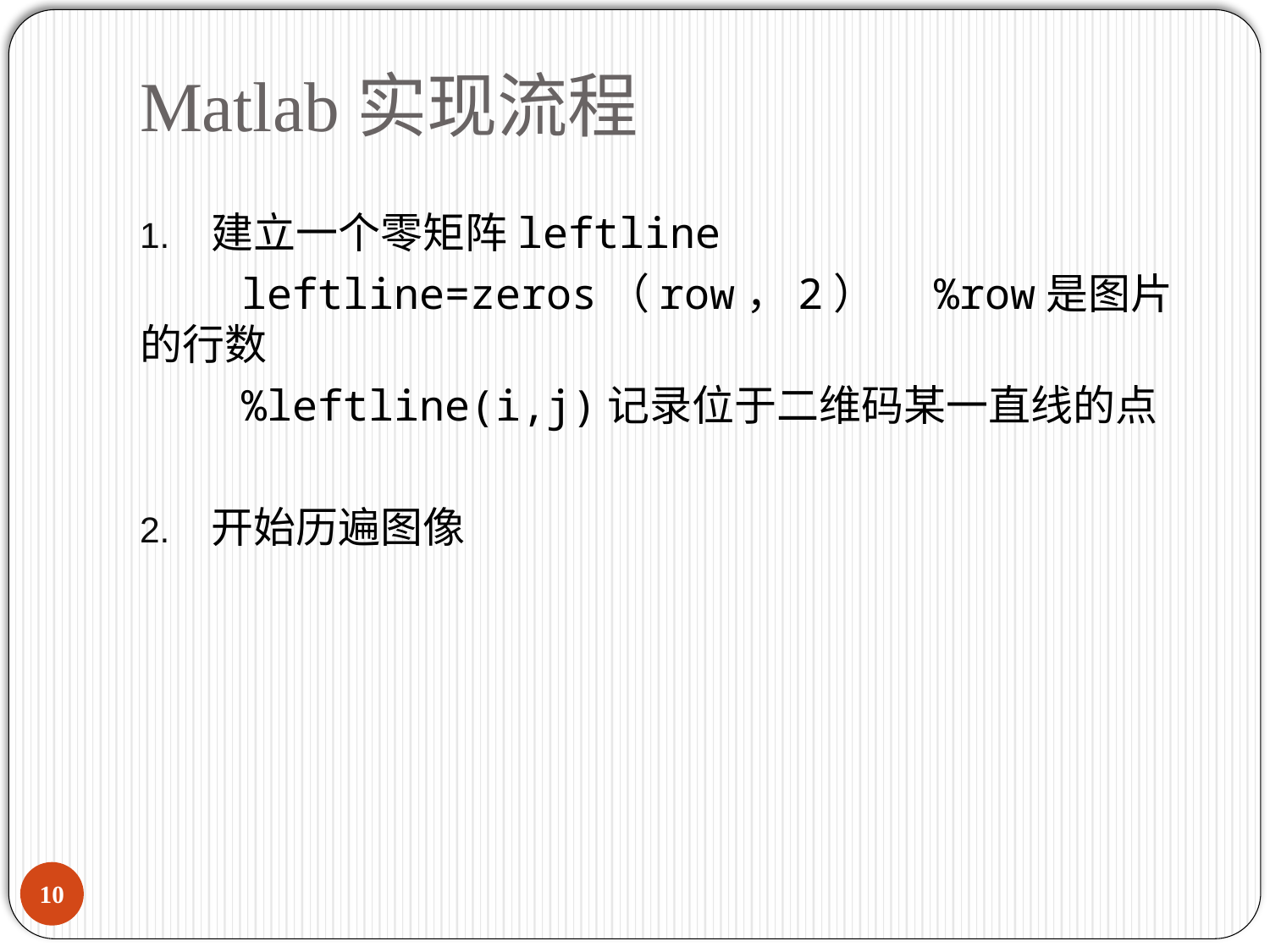

# Matlab实现流程
建立一个零矩阵leftline
    leftline=zeros（row，2）     %row是图片的行数
    %leftline(i,j)记录位于二维码某一直线的点

开始历遍图像

10